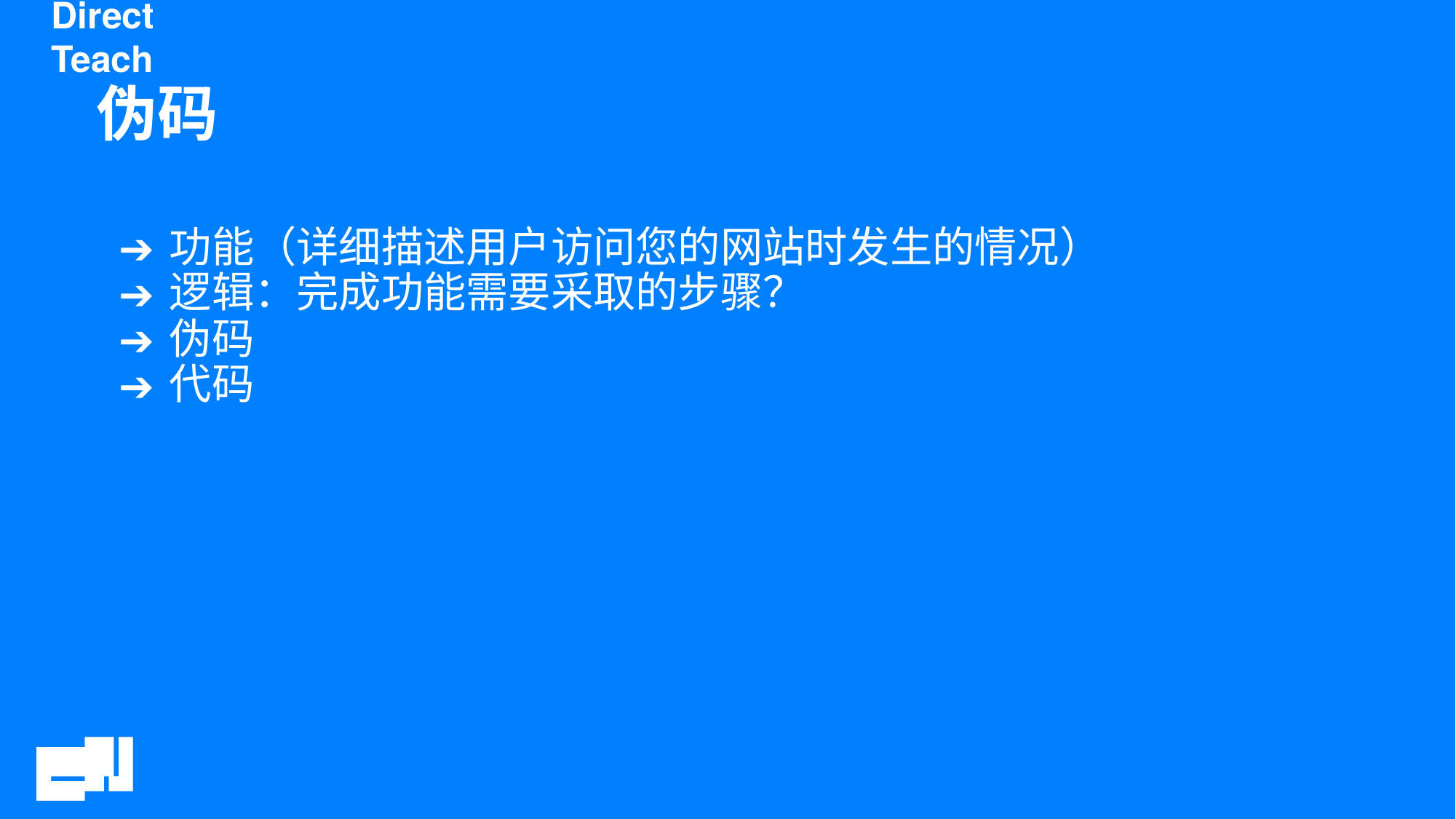

# 伪码
功能（详细描述用户访问您的网站时发生的情况）
逻辑：完成功能需要采取的步骤？
伪码
代码